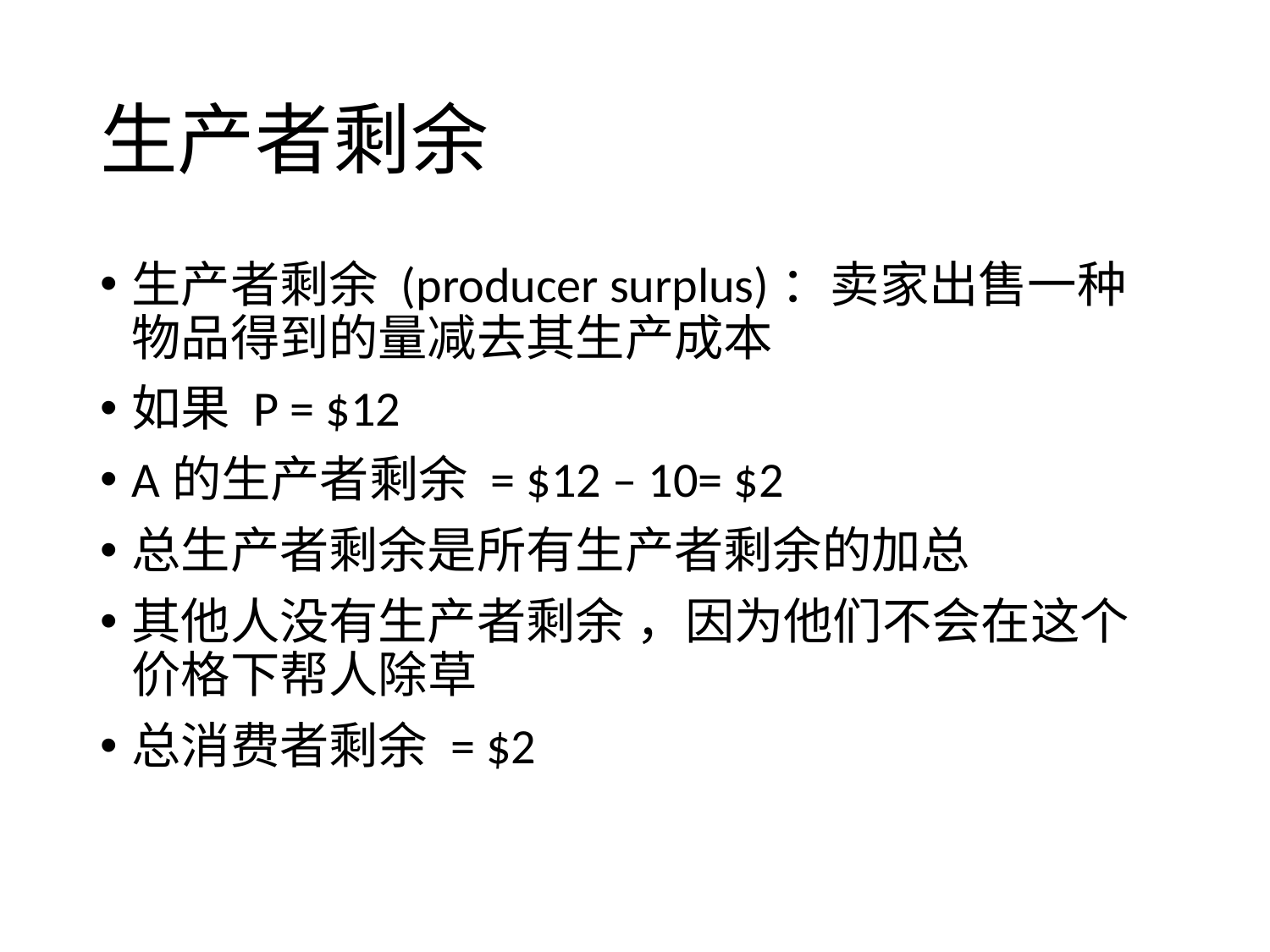

# 生产者剩余
生产者剩余 (producer surplus)：卖家出售一种物品得到的量减去其生产成本
如果 P = $12
A的生产者剩余 = $12 – 10= $2
总生产者剩余是所有生产者剩余的加总
其他人没有生产者剩余 ，因为他们不会在这个价格下帮人除草
总消费者剩余 = $2